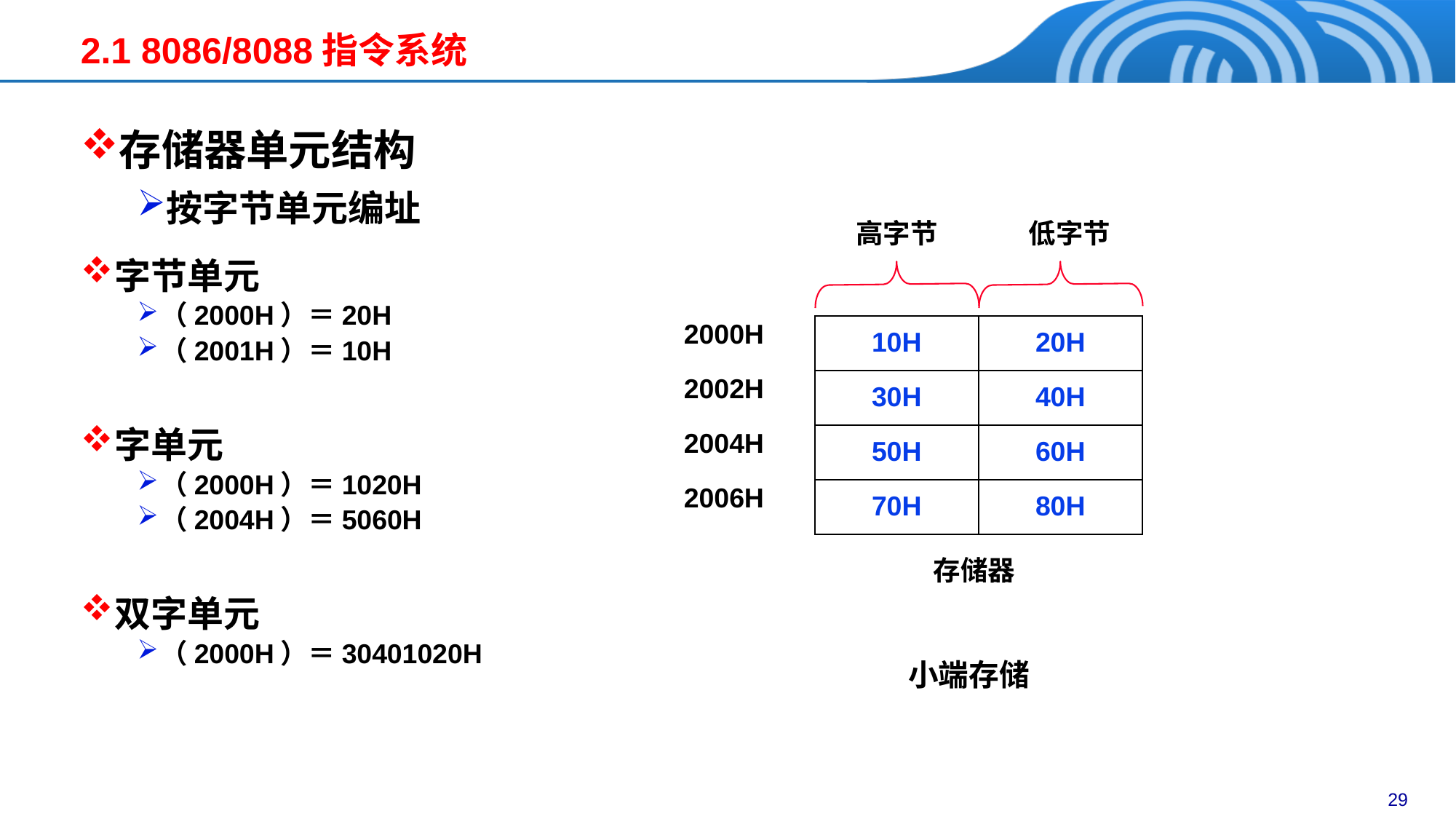

2.1 8086/8088指令系统
存储器单元结构
按字节单元编址

高字节
低字节
2000H
10H
20H
2002H
30H
40H
2004H
50H
60H
2006H
70H
80H
存储器
字节单元
（2000H）＝20H
（2001H）＝10H
字单元
（2000H）＝1020H
（2004H）＝5060H
双字单元
（2000H）＝30401020H
小端存储